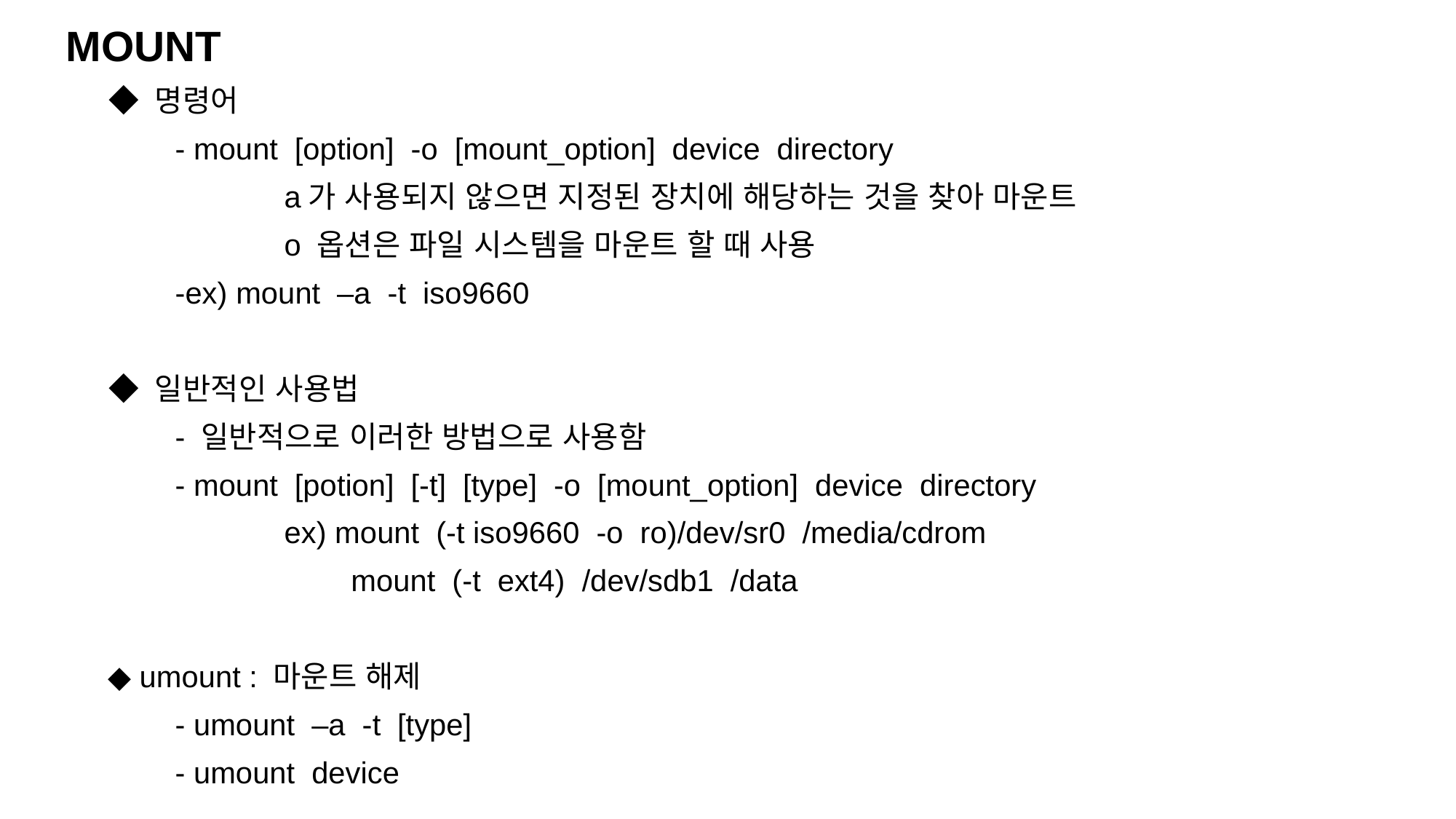

MOUNT
     ◆ 명령어
	- mount  [option]  -o  [mount_option]  device  directory
		a가 사용되지 않으면 지정된 장치에 해당하는 것을 찾아 마운트
		o 옵션은 파일 시스템을 마운트 할 때 사용
	-ex) mount  –a  -t  iso9660

     ◆ 일반적인 사용법
	- 일반적으로 이러한 방법으로 사용함
	- mount  [potion]  [-t]  [type]  -o  [mount_option]  device  directory
		ex) mount  (-t iso9660  -o  ro)/dev/sr0  /media/cdrom
   		        mount  (-t  ext4)  /dev/sdb1  /data

     ◆ umount : 마운트 해제
	- umount  –a  -t  [type]
	- umount  device